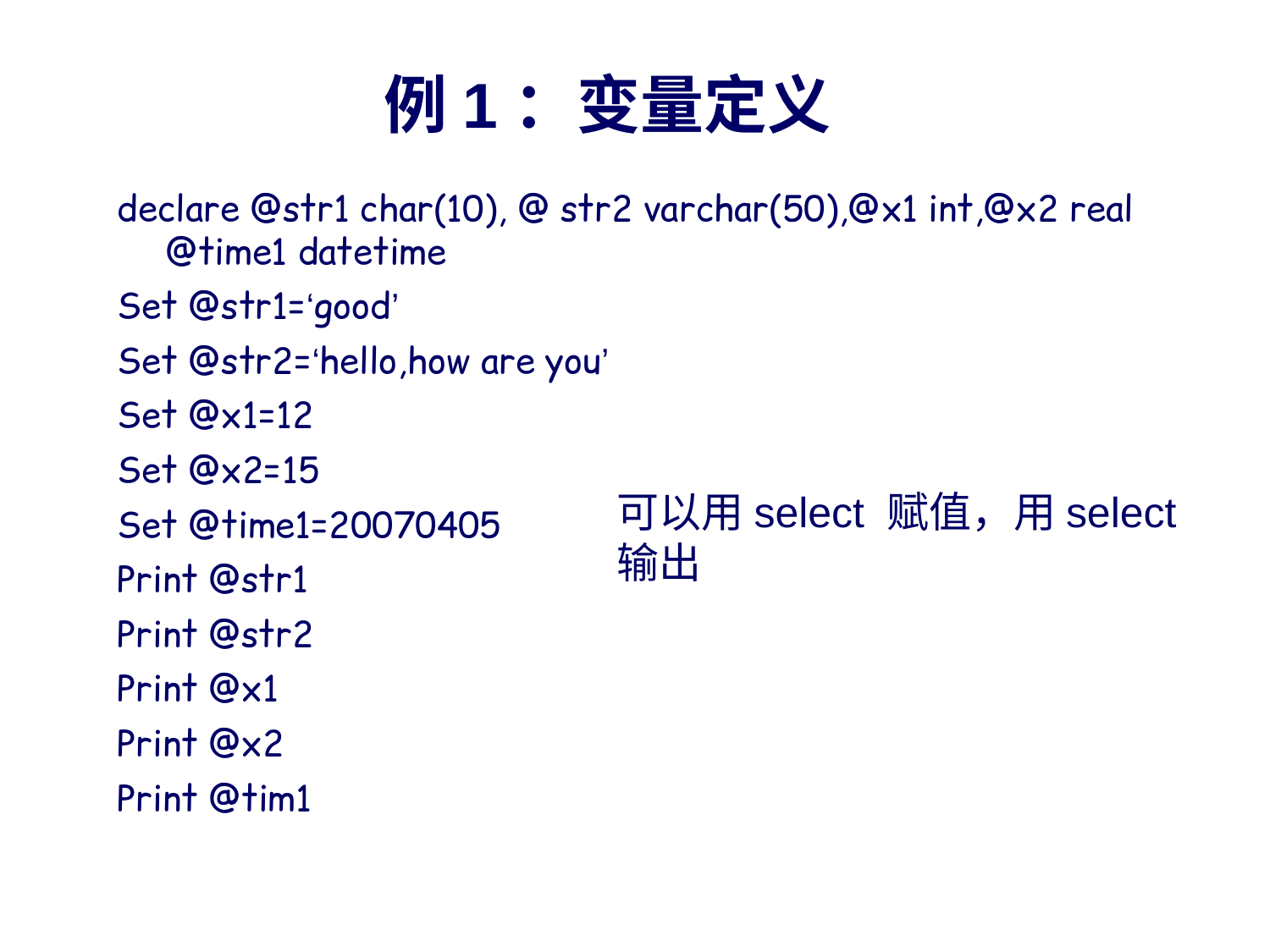

# 例1：变量定义
declare @str1 char(10), @ str2 varchar(50),@x1 int,@x2 real @time1 datetime
Set @str1=‘good’
Set @str2=‘hello,how are you’
Set @x1=12
Set @x2=15
Set @time1=20070405
Print @str1
Print @str2
Print @x1
Print @x2
Print @tim1
可以用select 赋值，用select 输出